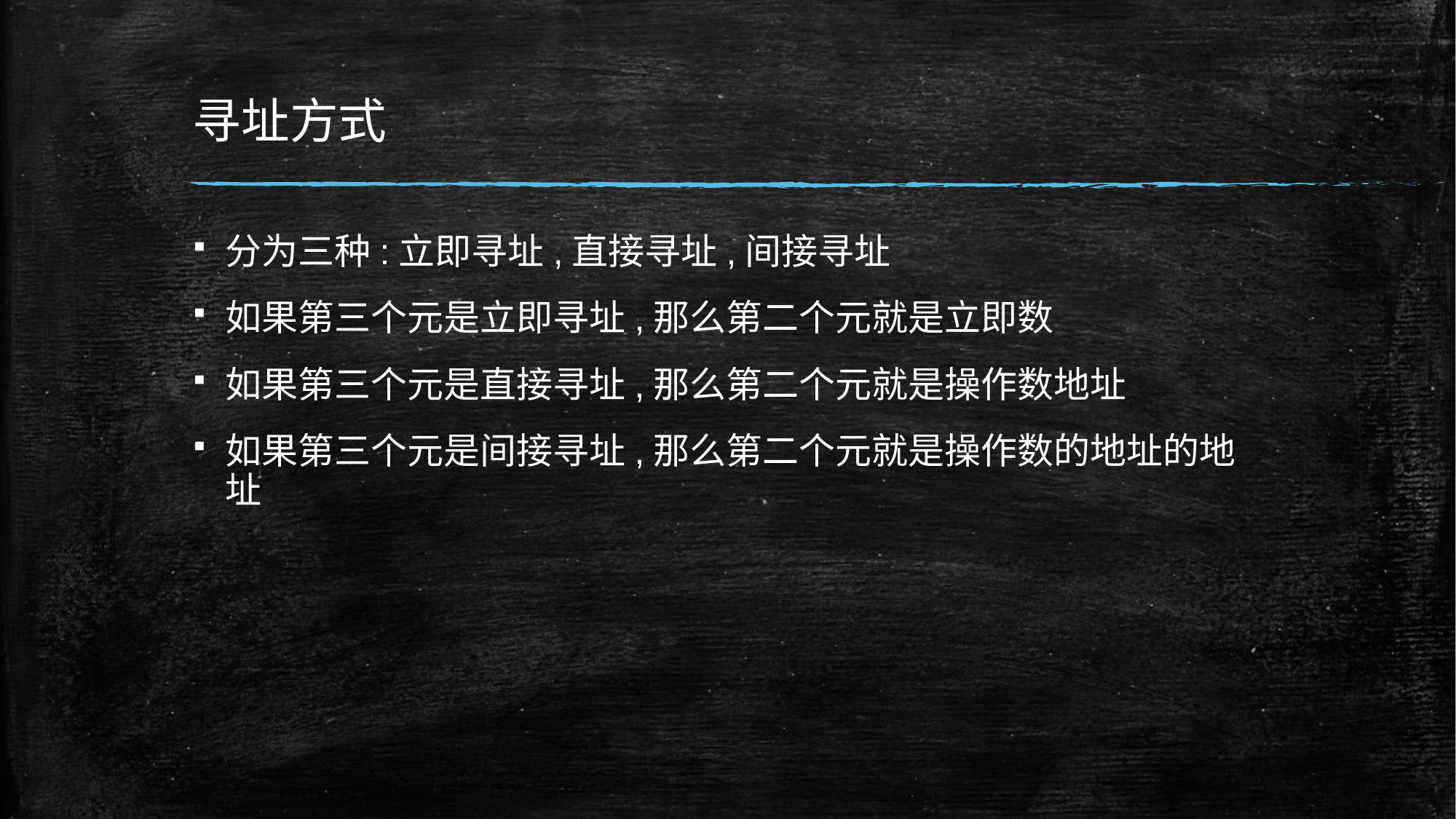

# 寻址方式
分为三种:立即寻址,直接寻址,间接寻址
如果第三个元是立即寻址,那么第二个元就是立即数
如果第三个元是直接寻址,那么第二个元就是操作数地址
如果第三个元是间接寻址,那么第二个元就是操作数的地址的地址